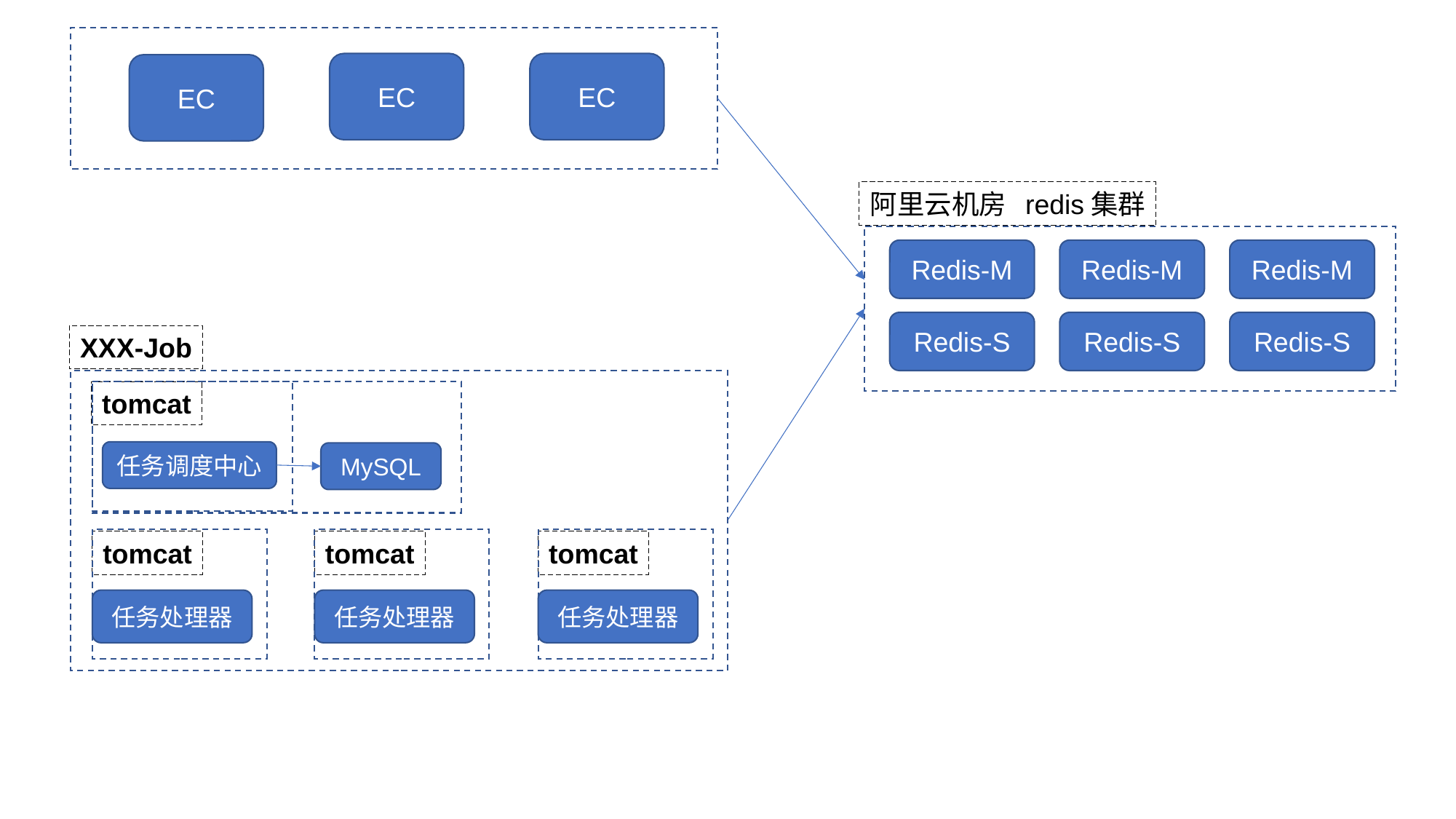

EC
EC
EC
阿里云机房  redis集群

Redis-M
Redis-M
Redis-M
Redis-S
Redis-S
Redis-S
XXX-Job

tomcat

任务调度中心
MySQL

tomcat
tomcat
tomcat
任务处理器
任务处理器
任务处理器